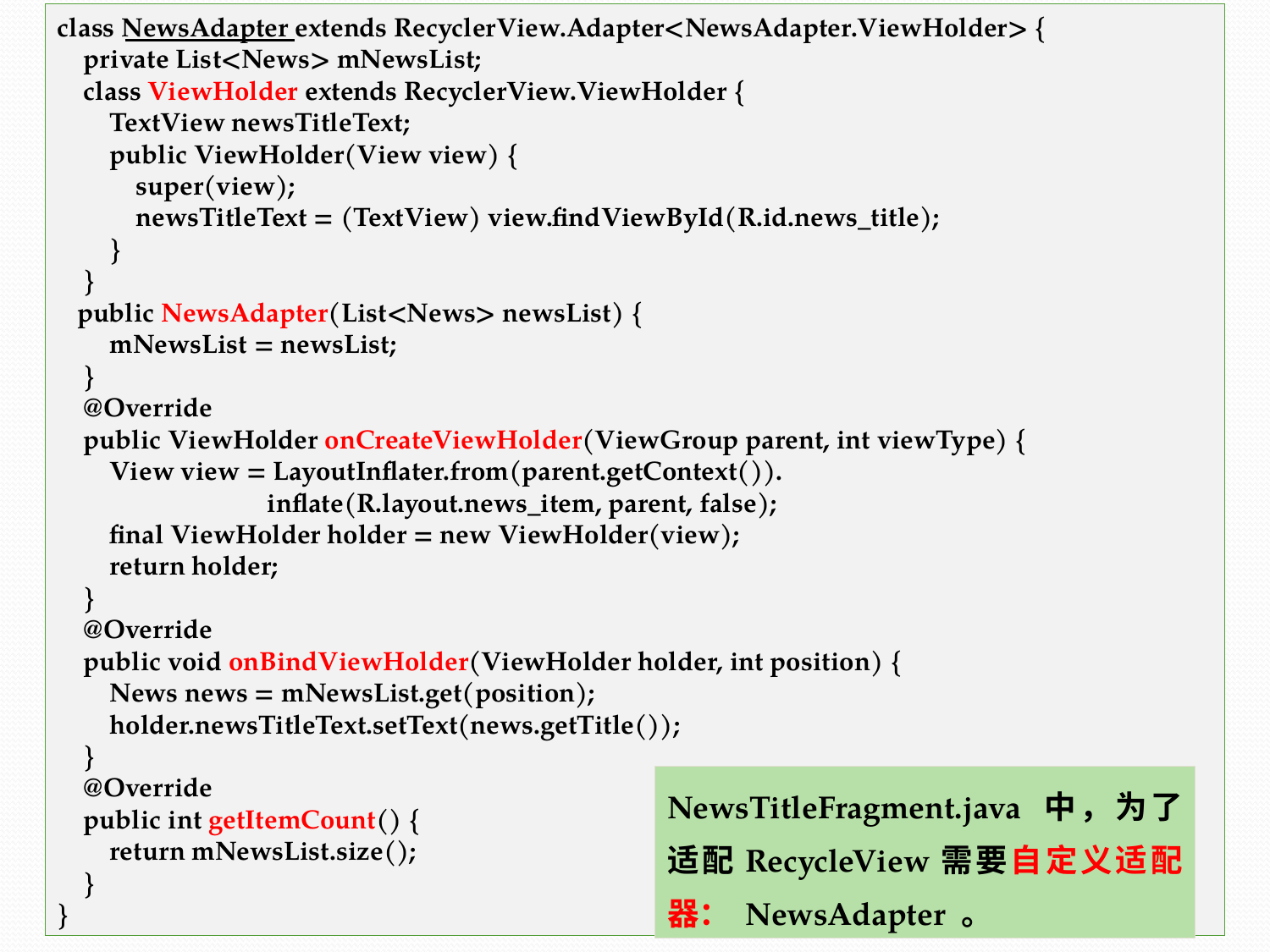

class NewsAdapter extends RecyclerView.Adapter<NewsAdapter.ViewHolder> {
    private List<News> mNewsList;
    class ViewHolder extends RecyclerView.ViewHolder {
        TextView newsTitleText;
        public ViewHolder(View view) {
            super(view);
            newsTitleText = (TextView) view.findViewById(R.id.news_title);
        }
    }
   public NewsAdapter(List<News> newsList) {
        mNewsList = newsList;
    }
    @Override
    public ViewHolder onCreateViewHolder(ViewGroup parent, int viewType) {
        View view = LayoutInflater.from(parent.getContext()).
                                inflate(R.layout.news_item, parent, false);
        final ViewHolder holder = new ViewHolder(view);
        return holder;
    }
    @Override
    public void onBindViewHolder(ViewHolder holder, int position) {
        News news = mNewsList.get(position);
        holder.newsTitleText.setText(news.getTitle());
    }
    @Override
    public int getItemCount() {
        return mNewsList.size();
    }
}
NewsTitleFragment.java 中，为了适配RecycleView需要自定义适配器： NewsAdapter 。